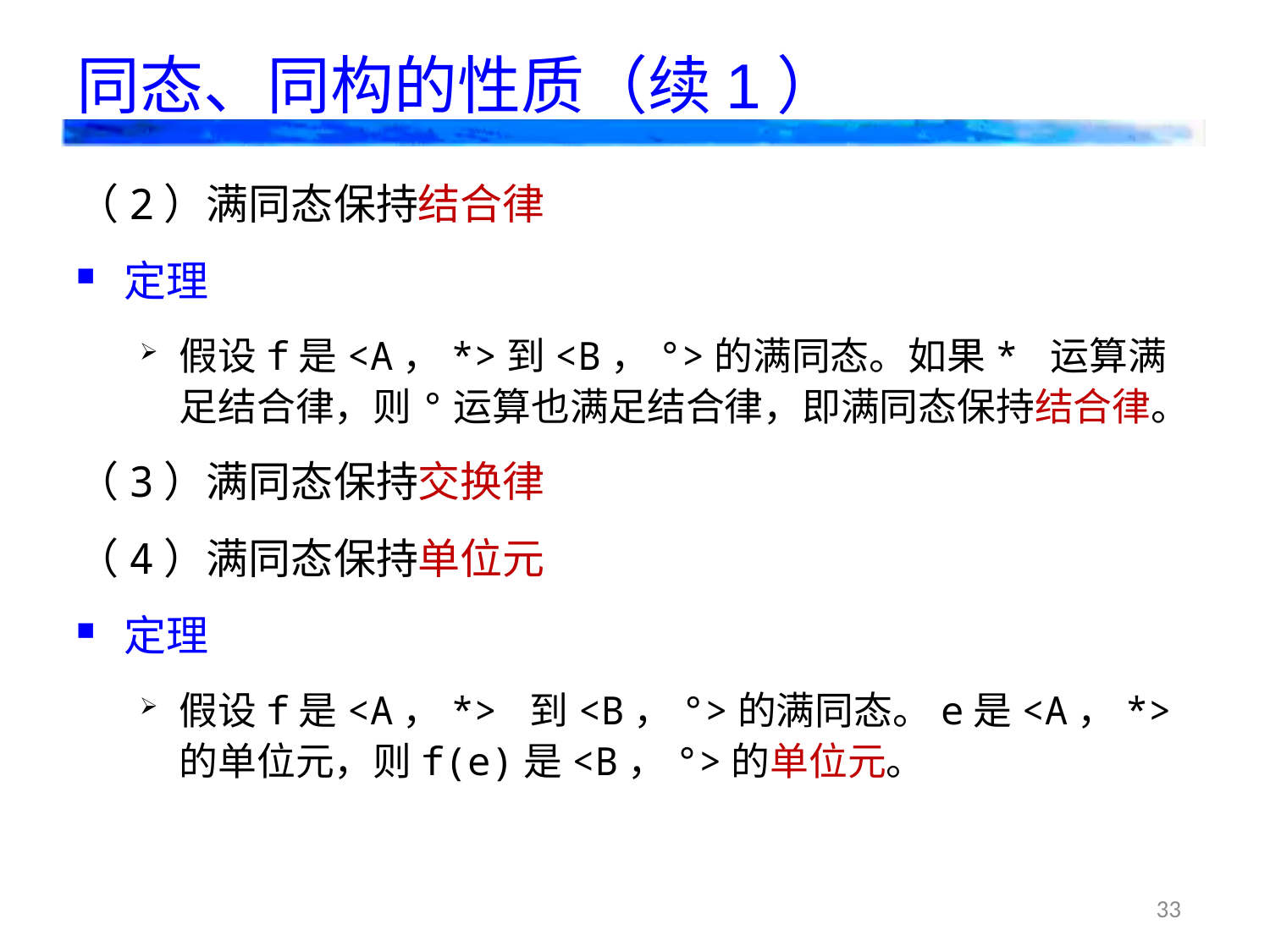

# 同态、同构的性质（续1）
（2）满同态保持结合律
定理
假设f是<A，*>到<B，°>的满同态。如果* 运算满足结合律，则°运算也满足结合律，即满同态保持结合律。
（3）满同态保持交换律
（4）满同态保持单位元
定理
假设f是<A，*> 到<B，°>的满同态。e是<A，*> 的单位元，则f(e)是<B，°>的单位元。
33